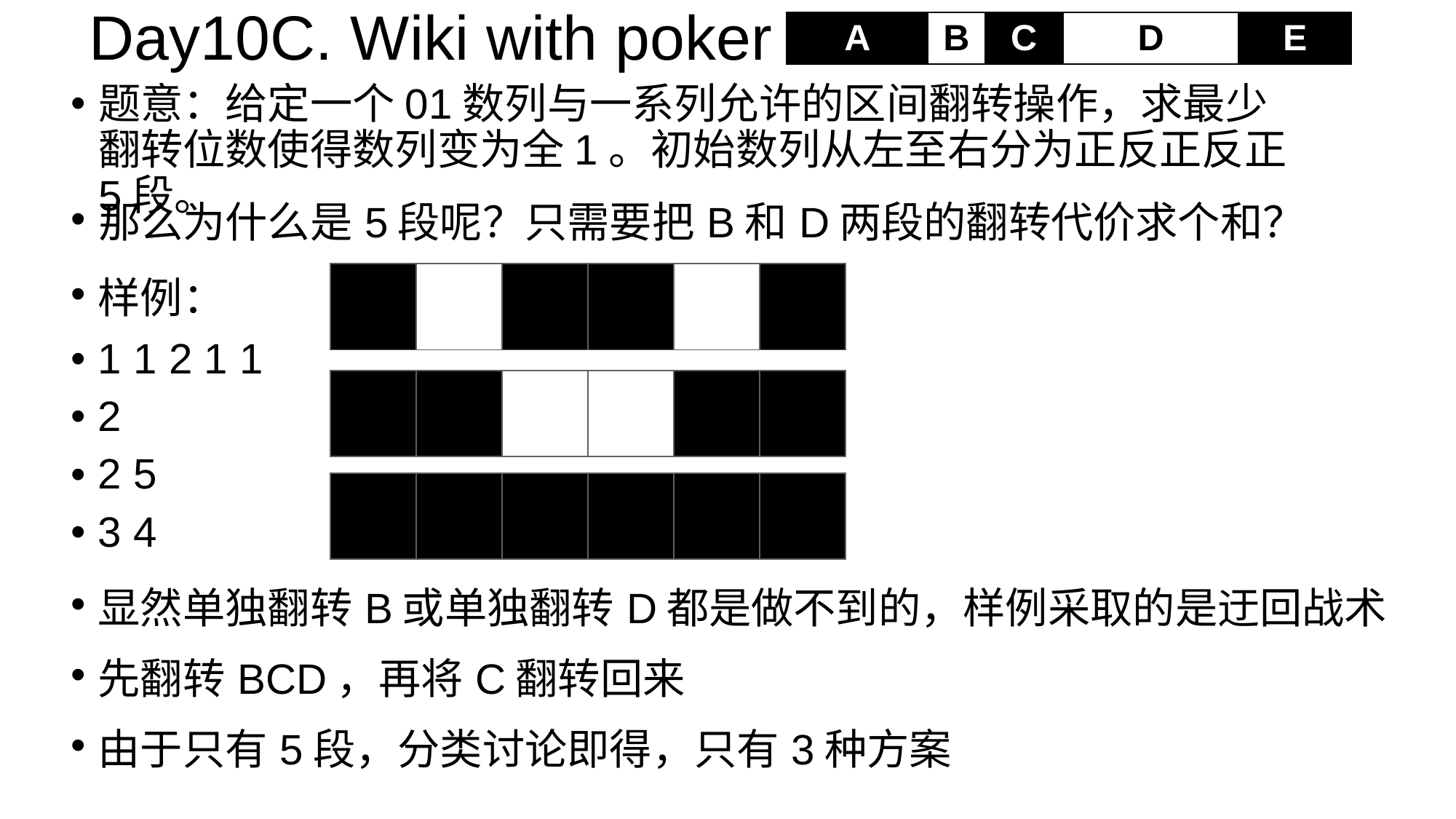

# Day10C. Wiki with poker
| A | B | C | D | E |
| --- | --- | --- | --- | --- |
题意：给定一个01数列与一系列允许的区间翻转操作，求最少翻转位数使得数列变为全1。初始数列从左至右分为正反正反正5段。

那么为什么是5段呢？只需要把B和D两段的翻转代价求个和？
样例：
1 1 2 1 1
2
2 5
3 4

|  |  |  |  |  |  |
| --- | --- | --- | --- | --- | --- |
|  |  |  |  |  |  |
| --- | --- | --- | --- | --- | --- |
|  |  |  |  |  |  |
| --- | --- | --- | --- | --- | --- |
显然单独翻转B或单独翻转D都是做不到的，样例采取的是迂回战术
先翻转BCD，再将C翻转回来
由于只有5段，分类讨论即得，只有3种方案